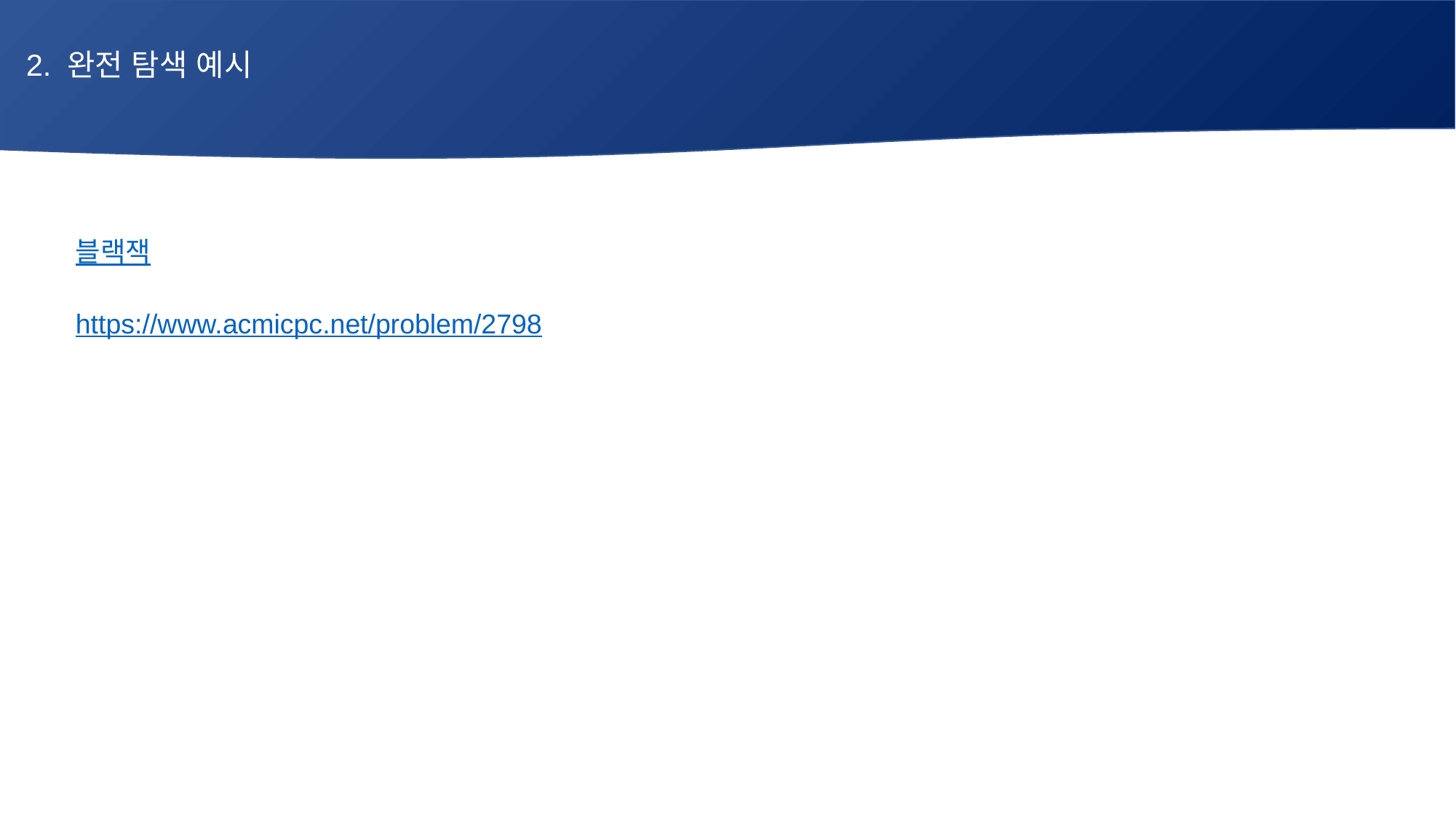

2. 완전 탐색 예시
# 매주 1 과제 LV2
블랙잭

https://www.acmicpc.net/problem/2798